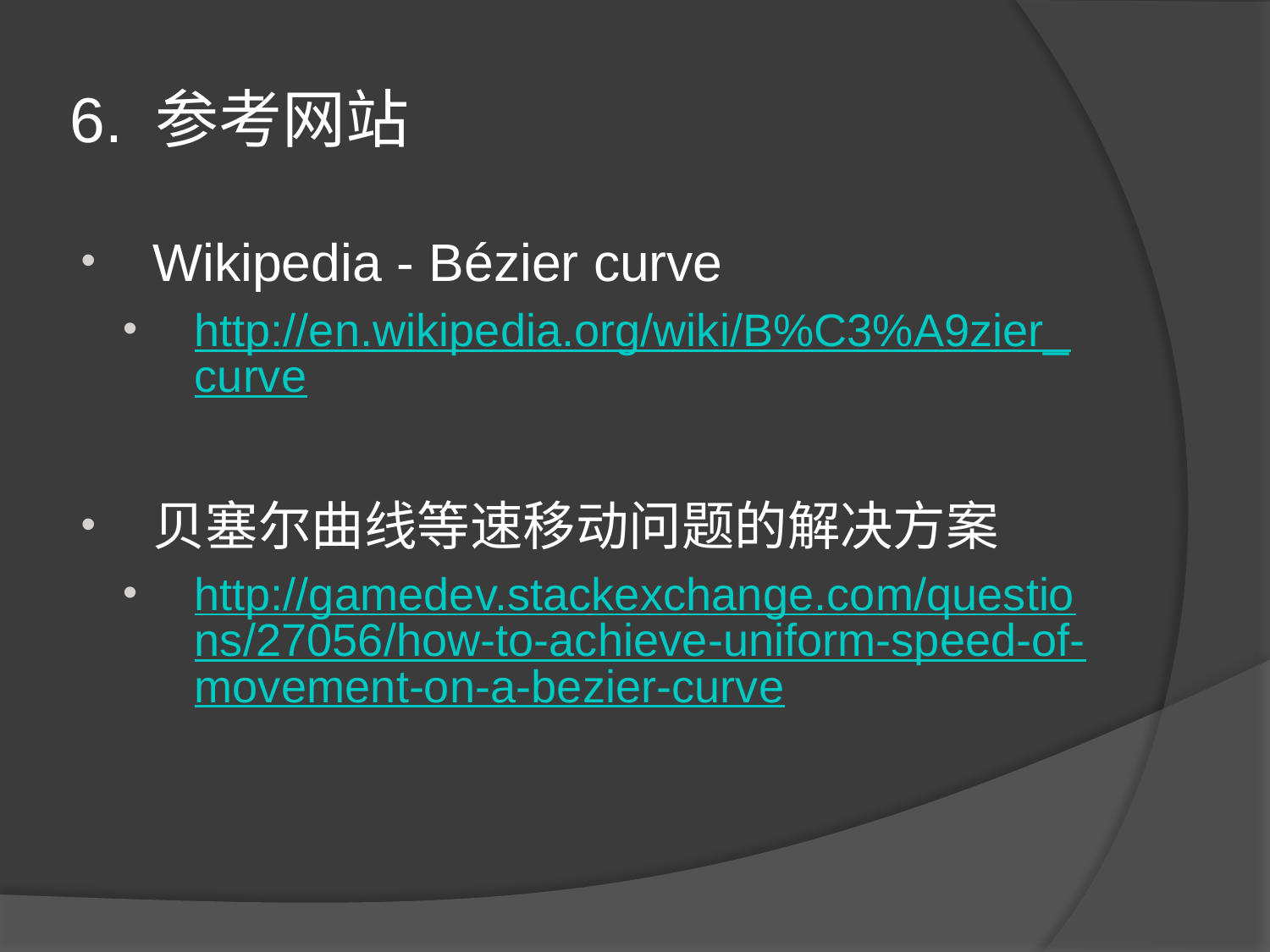

# 6. 参考网站
Wikipedia - Bézier curve
http://en.wikipedia.org/wiki/B%C3%A9zier_curve

贝塞尔曲线等速移动问题的解决方案
http://gamedev.stackexchange.com/questions/27056/how-to-achieve-uniform-speed-of-movement-on-a-bezier-curve